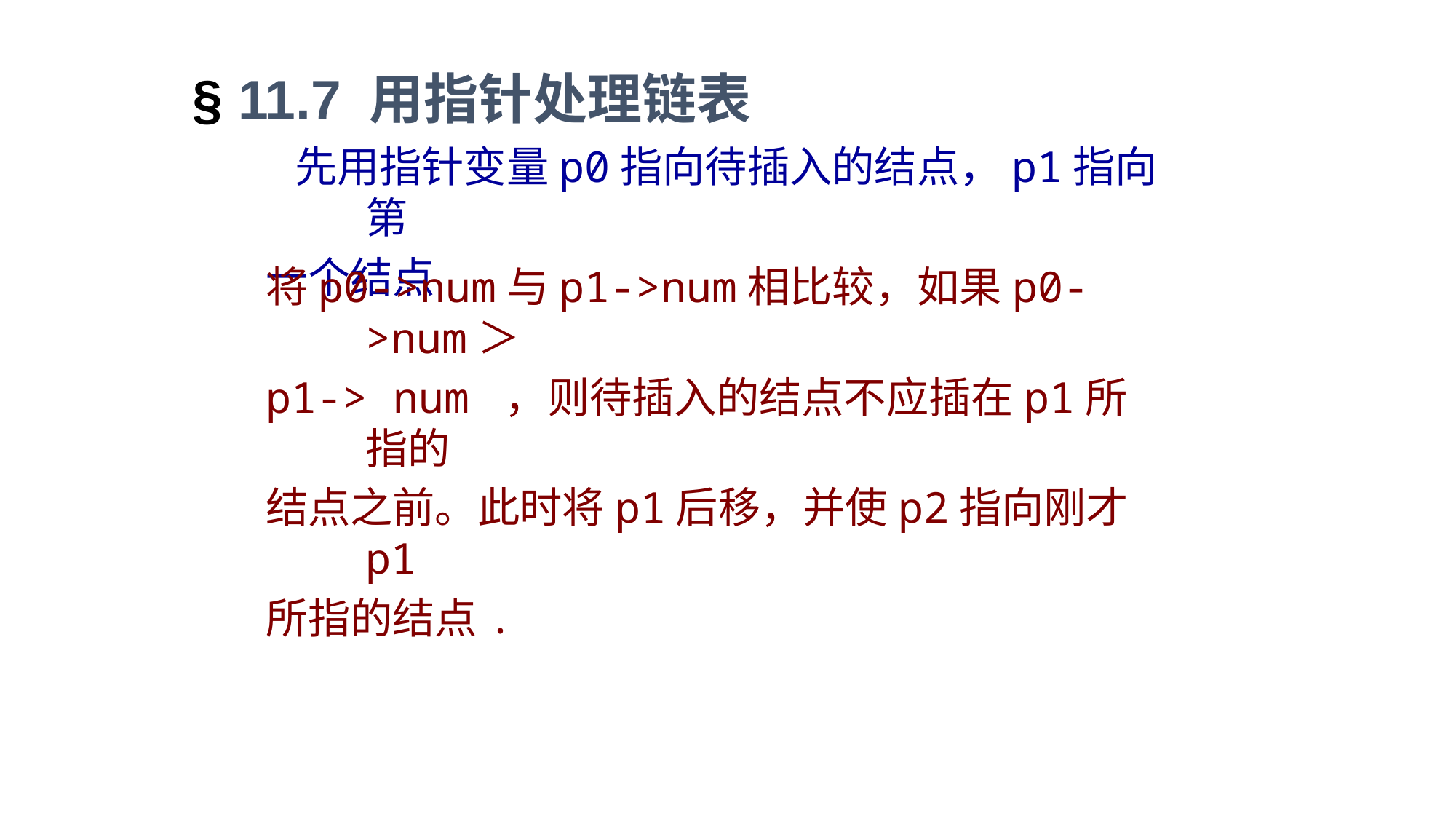

§ 11.7 用指针处理链表
  先用指针变量p0指向待插入的结点，p1指向第
一个结点
将p0->num与p1->num相比较，如果p0->num＞
p1-> num ，则待插入的结点不应插在p1所指的
结点之前。此时将p1后移，并使p2指向刚才p1
所指的结点.